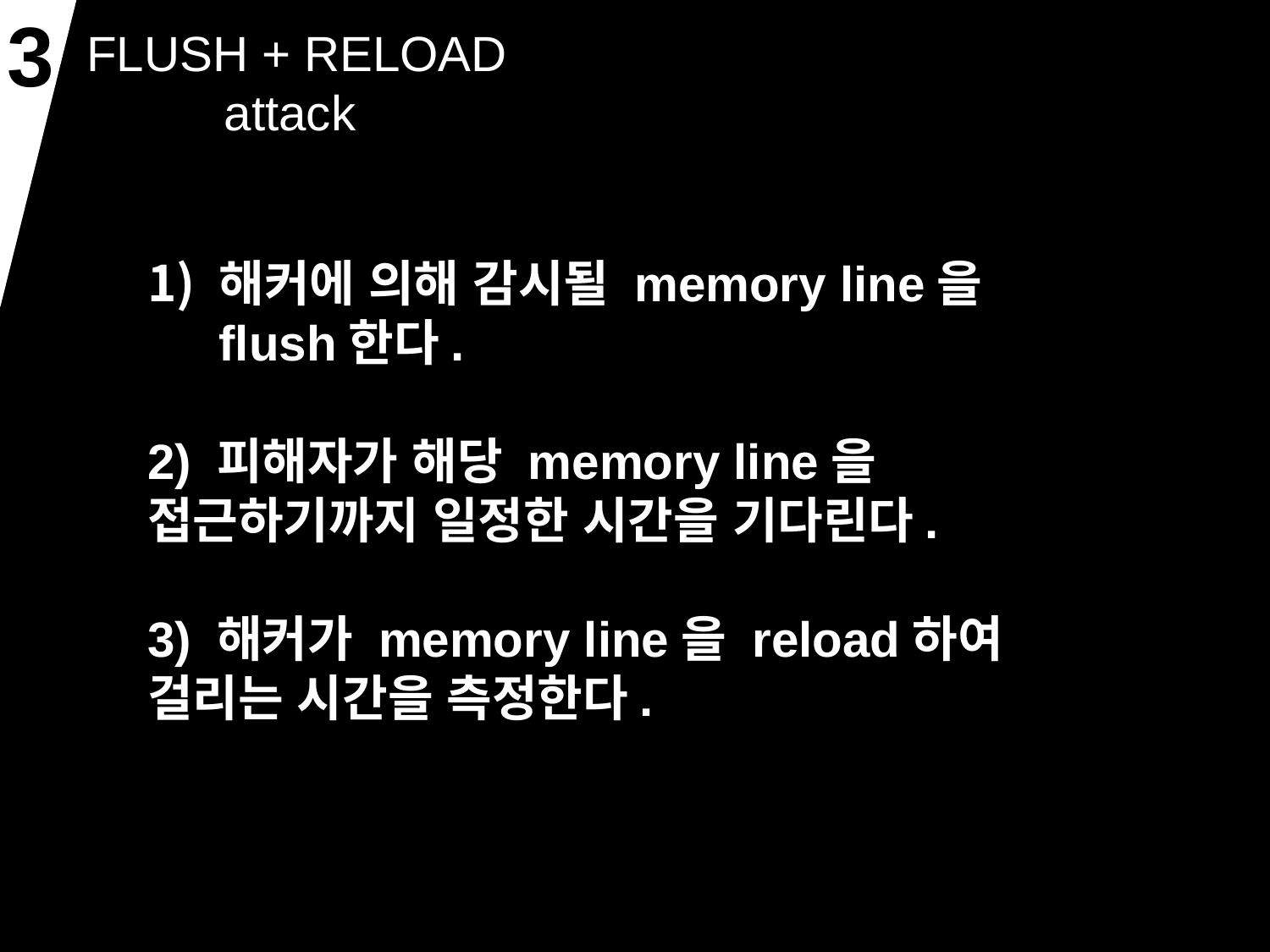

3
 FLUSH + RELOAD attack

해커에 의해 감시될 memory line을 flush한다.

2) 피해자가 해당 memory line을 접근하기까지 일정한 시간을 기다린다.

3) 해커가 memory line을 reload하여 걸리는 시간을 측정한다.